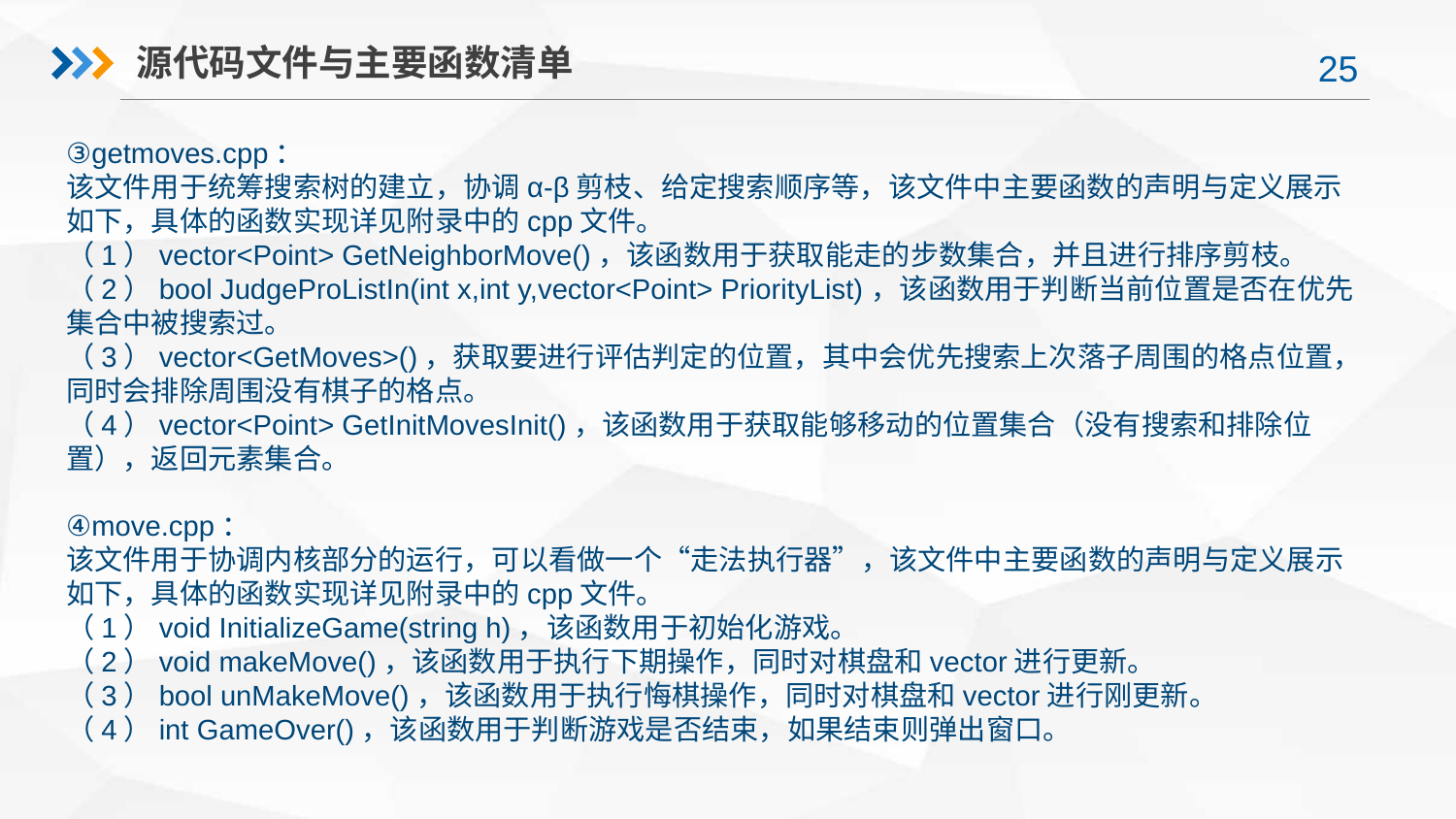

源代码文件与主要函数清单
③getmoves.cpp：
该文件用于统筹搜索树的建立，协调α-β剪枝、给定搜索顺序等，该文件中主要函数的声明与定义展示如下，具体的函数实现详见附录中的cpp文件。
（1）vector<Point> GetNeighborMove()，该函数用于获取能走的步数集合，并且进行排序剪枝。
（2）bool JudgeProListIn(int x,int y,vector<Point> PriorityList)，该函数用于判断当前位置是否在优先集合中被搜索过。
（3）vector<GetMoves>()，获取要进行评估判定的位置，其中会优先搜索上次落子周围的格点位置，同时会排除周围没有棋子的格点。
（4）vector<Point> GetInitMovesInit()，该函数用于获取能够移动的位置集合（没有搜索和排除位置），返回元素集合。

④move.cpp：
该文件用于协调内核部分的运行，可以看做一个“走法执行器”，该文件中主要函数的声明与定义展示如下，具体的函数实现详见附录中的cpp文件。
（1）void InitializeGame(string h)，该函数用于初始化游戏。
（2）void makeMove()，该函数用于执行下期操作，同时对棋盘和vector进行更新。
（3）bool unMakeMove()，该函数用于执行悔棋操作，同时对棋盘和vector进行刚更新。
（4）int GameOver()，该函数用于判断游戏是否结束，如果结束则弹出窗口。